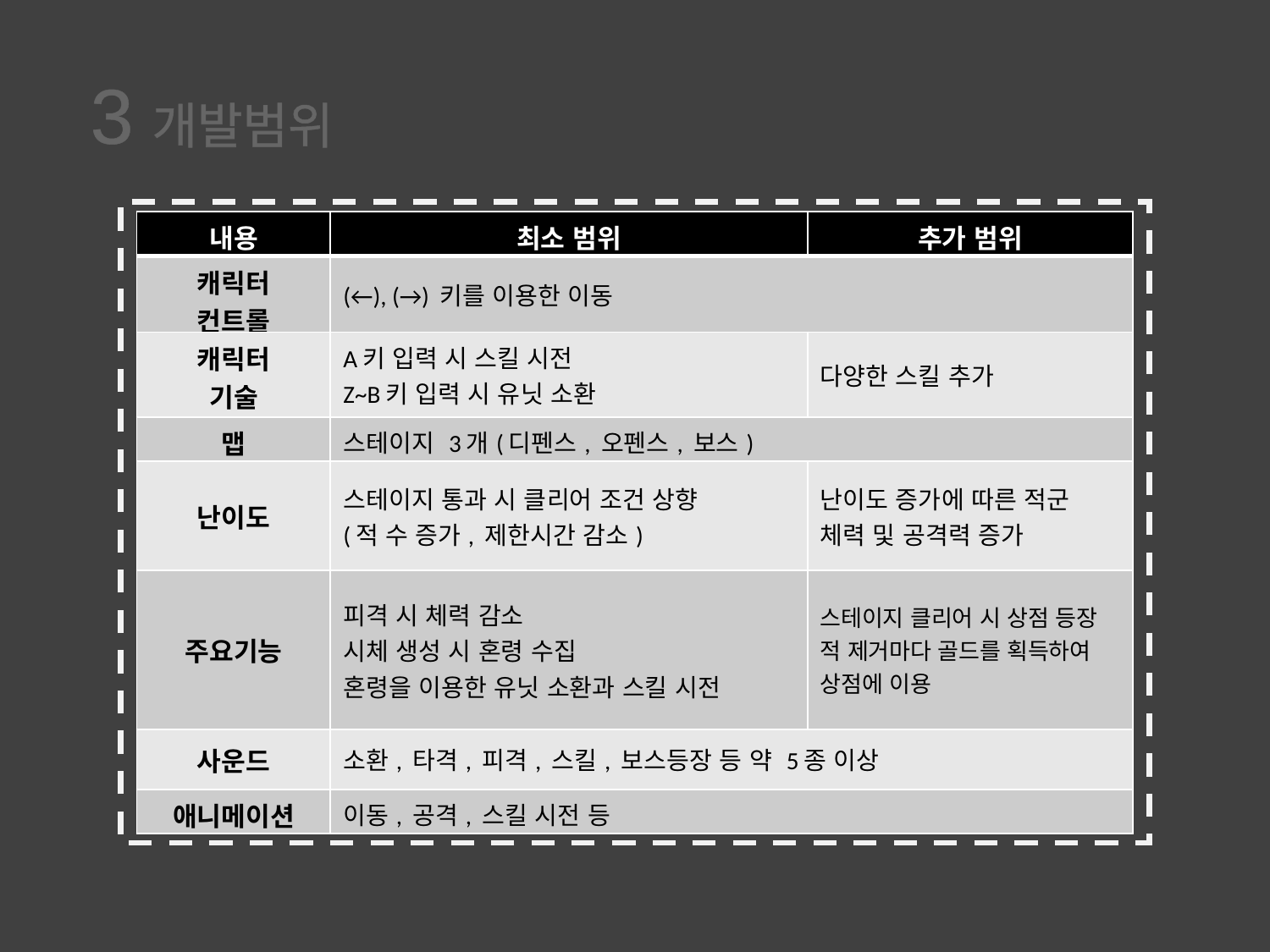

3개발범위

| 내용 | 최소 범위 | 추가 범위 |
| --- | --- | --- |
| 캐릭터 컨트롤 | (←), (→) 키를 이용한 이동 |  |
| 캐릭터 기술 | A키 입력 시 스킬 시전 Z~B키 입력 시 유닛 소환 | 다양한 스킬 추가 |
| 맵 | 스테이지 3개(디펜스, 오펜스, 보스) |  |
| 난이도 | 스테이지 통과 시 클리어 조건 상향 (적 수 증가, 제한시간 감소) | 난이도 증가에 따른 적군 체력 및 공격력 증가 |
| 주요기능 | 피격 시 체력 감소 시체 생성 시 혼령 수집 혼령을 이용한 유닛 소환과 스킬 시전 | 스테이지 클리어 시 상점 등장 적 제거마다 골드를 획득하여 상점에 이용 |
| 사운드 | 소환, 타격, 피격, 스킬, 보스등장 등 약 5종 이상 |  |
| 애니메이션 | 이동, 공격, 스킬 시전 등 |  |
국제금융이란

국가간의 계속 이루어지는
 무역, 해외투자에 의해
금융자산이 이동하는 현상
오늘날 무역이 증가하고
인터넷이 발달하여
국제 금융은 더욱 활발히
이루어지고 있다